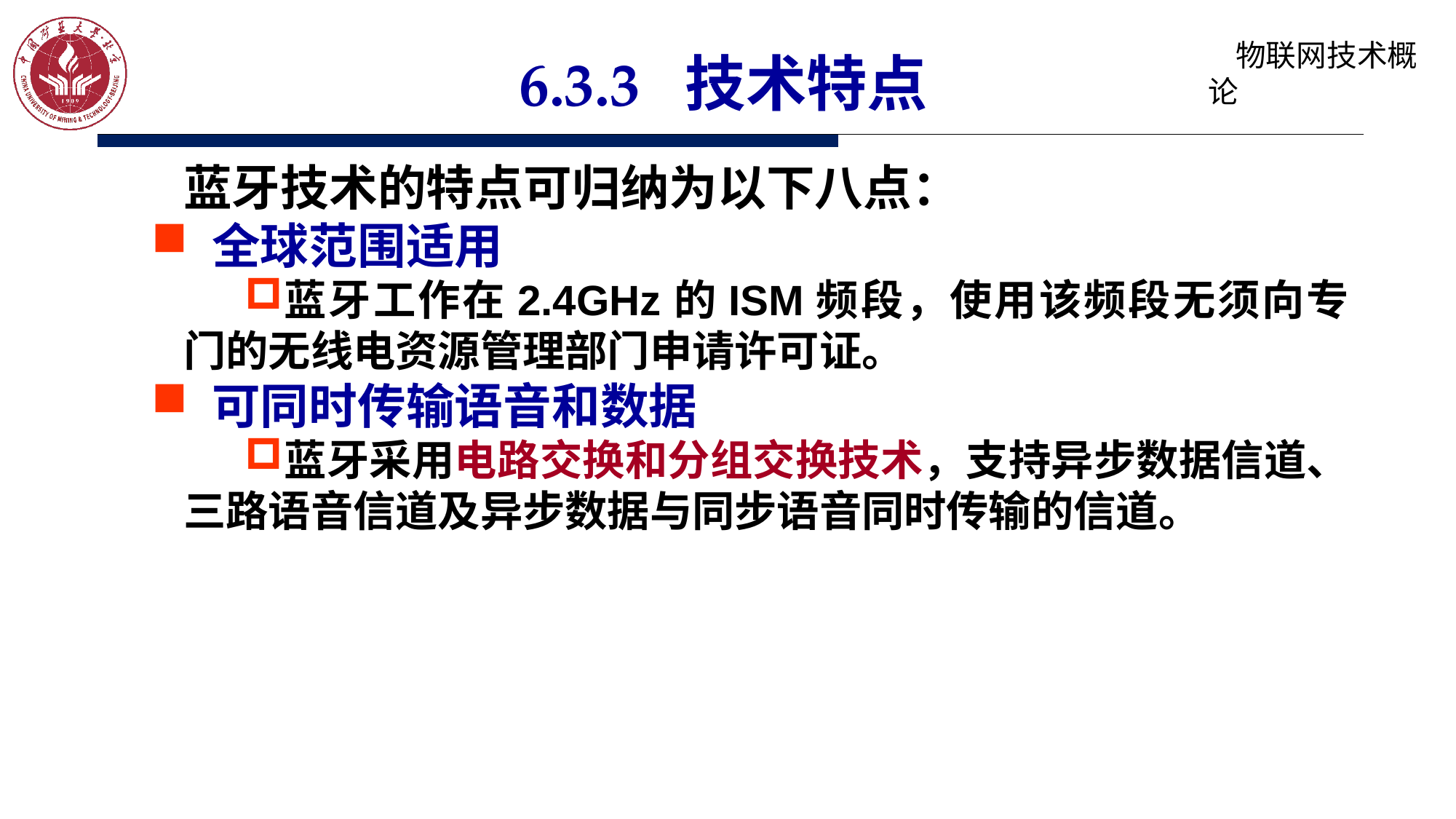

# 6.3.3  技术特点
蓝牙技术的特点可归纳为以下八点：
 全球范围适用
蓝牙工作在2.4GHz的ISM频段，使用该频段无须向专门的无线电资源管理部门申请许可证。
 可同时传输语音和数据
蓝牙采用电路交换和分组交换技术，支持异步数据信道、三路语音信道及异步数据与同步语音同时传输的信道。